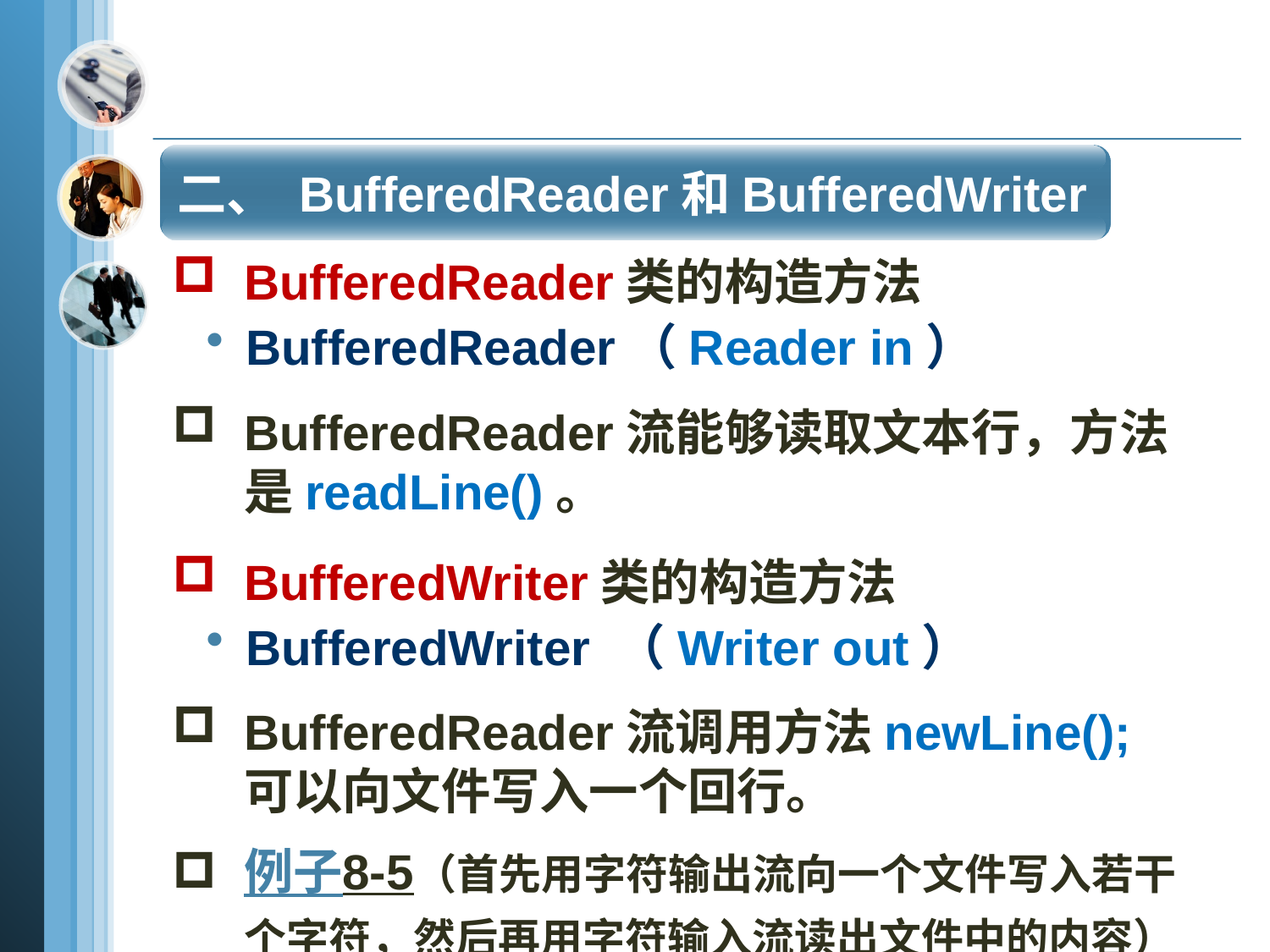

二、 BufferedReader和BufferedWriter

BufferedReader类的构造方法
BufferedReader（Reader in）
BufferedReader流能够读取文本行，方法是readLine()。
BufferedWriter类的构造方法
BufferedWriter （Writer out）
BufferedReader流调用方法newLine();可以向文件写入一个回行。
例子8-5（首先用字符输出流向一个文件写入若干个字符，然后再用字符输入流读出文件中的内容）